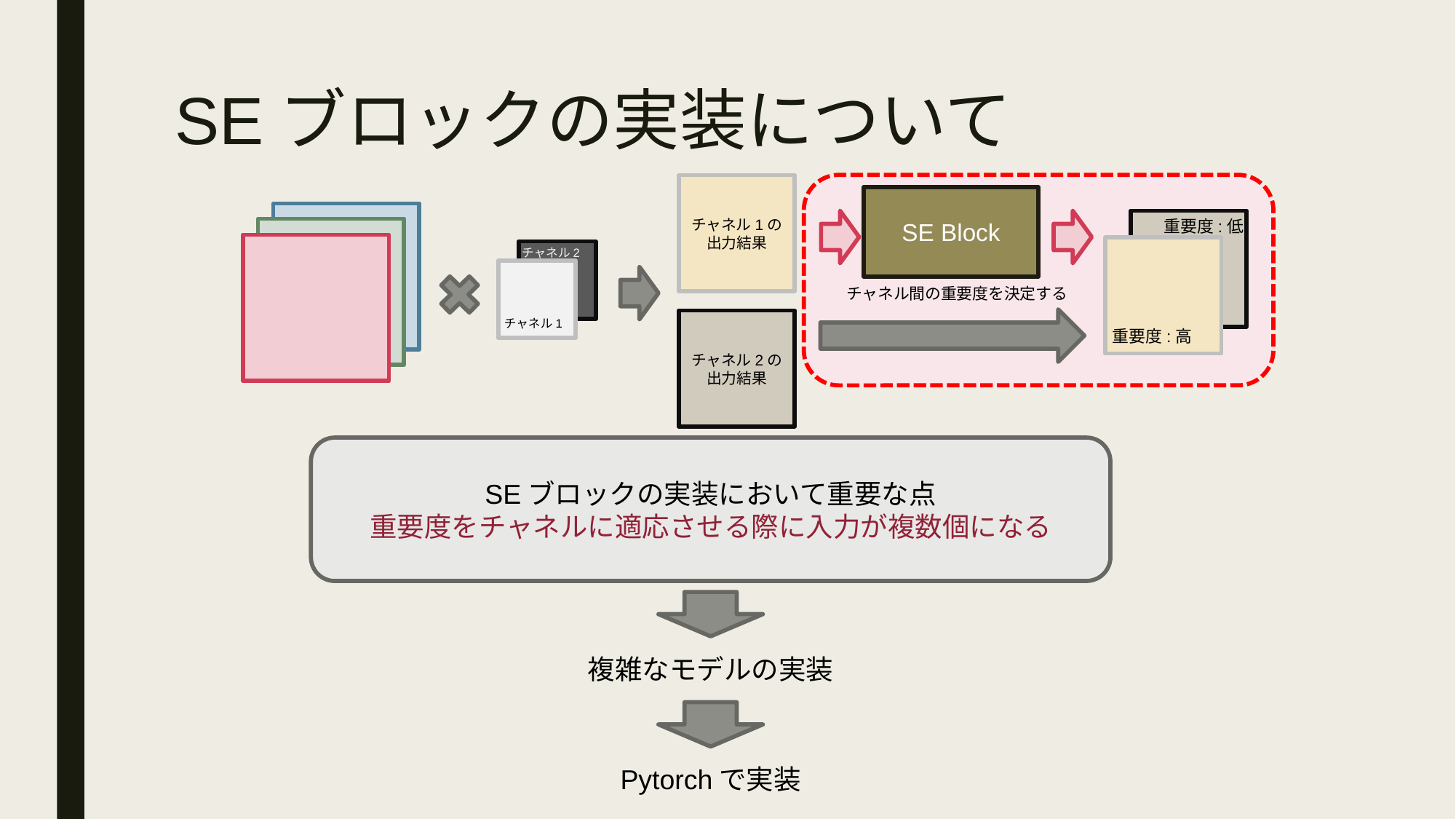

# SEブロックの実装について

チャネル1の
出力結果
SE Block

重要度:低
重要度:高
チャネル2

チャネル間の重要度を決定する

チャネル1
チャネル2の
出力結果
SEブロックの実装において重要な点
重要度をチャネルに適応させる際に入力が複数個になる

複雑なモデルの実装

Pytorchで実装